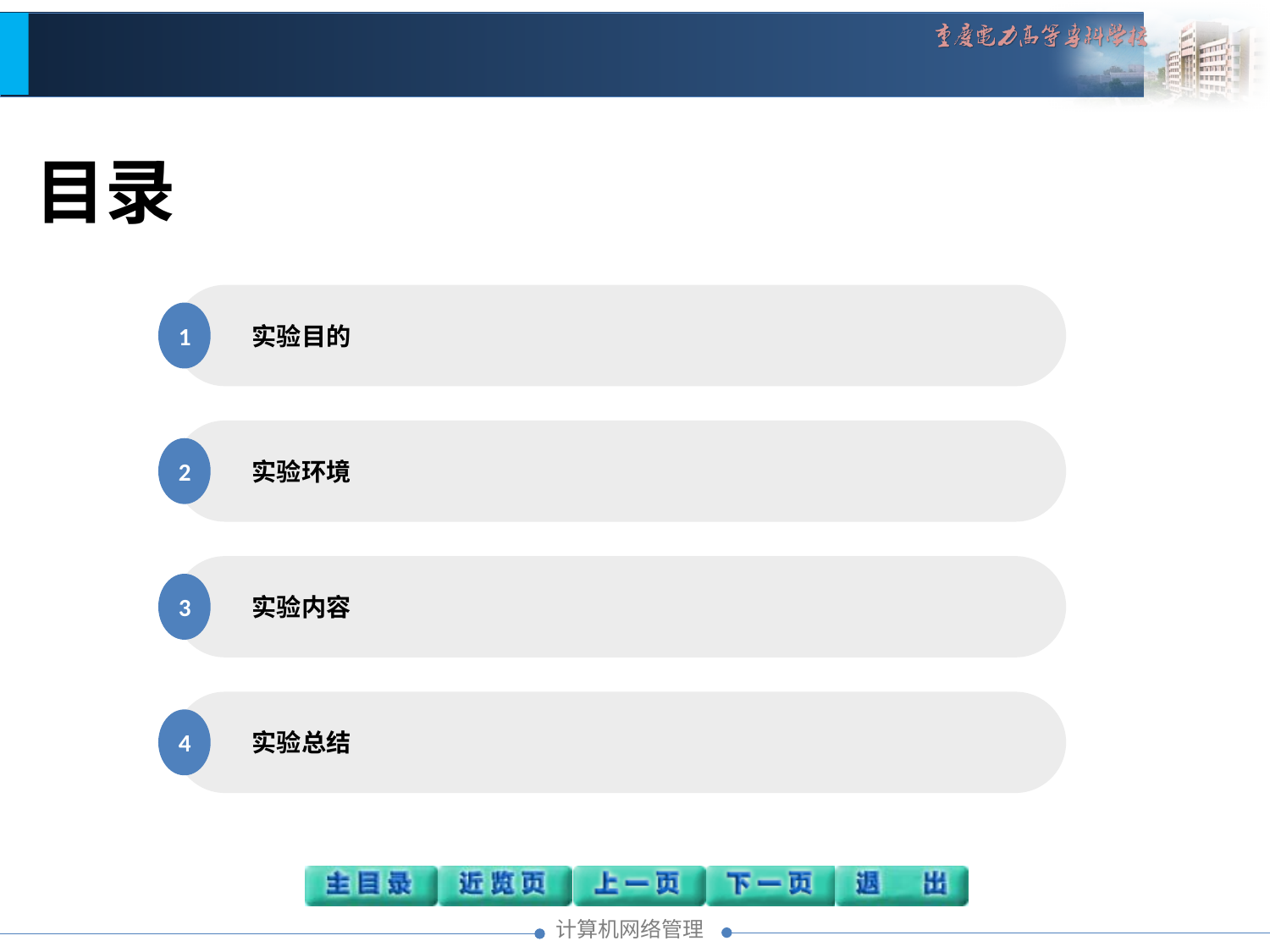

目录
实验目的
1
实验环境
2
实验内容
3
实验总结
4